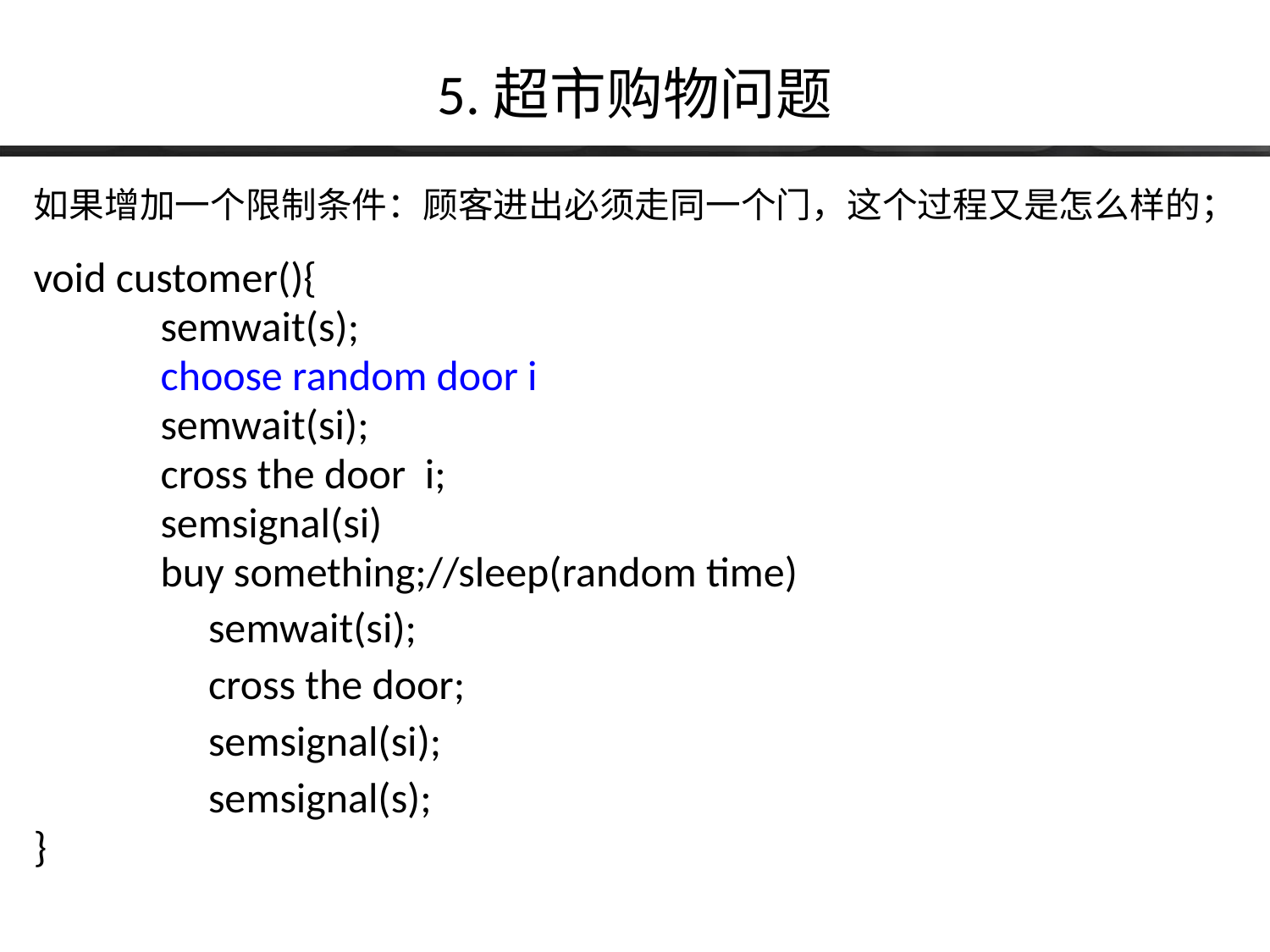

# 5.超市购物问题
如果增加一个限制条件：顾客进出必须走同一个门，这个过程又是怎么样的；

void customer(){
	semwait(s);
	choose random door i
	semwait(si);
	cross the door  i;
	semsignal(si)
	buy something;//sleep(random time)
		semwait(si);
		cross the door;
		semsignal(si);
		semsignal(s);
}